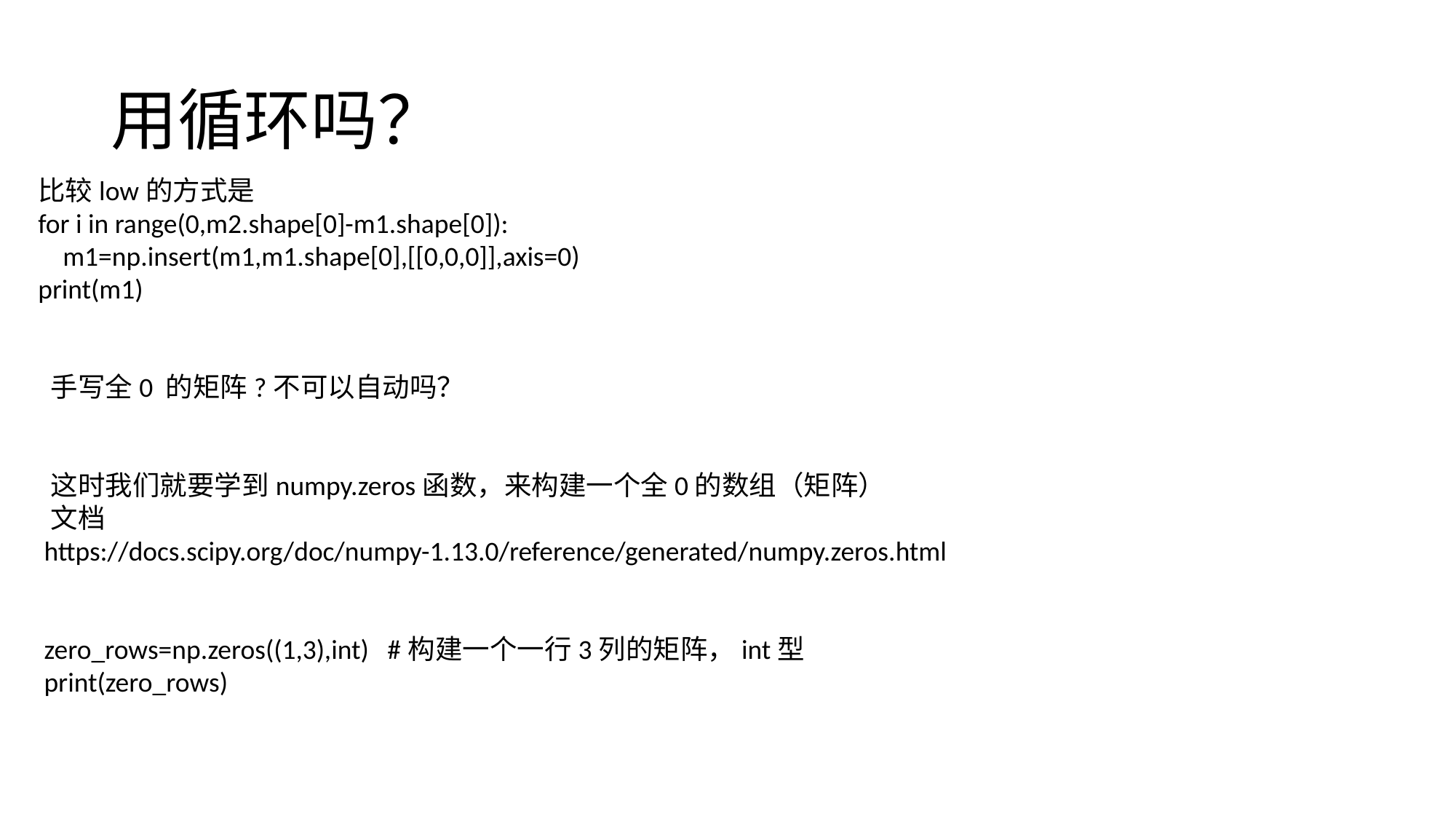

# 用循环吗？
比较low的方式是
for i in range(0,m2.shape[0]-m1.shape[0]):
    m1=np.insert(m1,m1.shape[0],[[0,0,0]],axis=0)
print(m1)

 手写全0 的矩阵?不可以自动吗？

 这时我们就要学到numpy.zeros函数，来构建一个全0的数组（矩阵）
 文档
 https://docs.scipy.org/doc/numpy-1.13.0/reference/generated/numpy.zeros.html

 zero_rows=np.zeros((1,3),int)   #构建一个一行3列的矩阵，int型
 print(zero_rows)